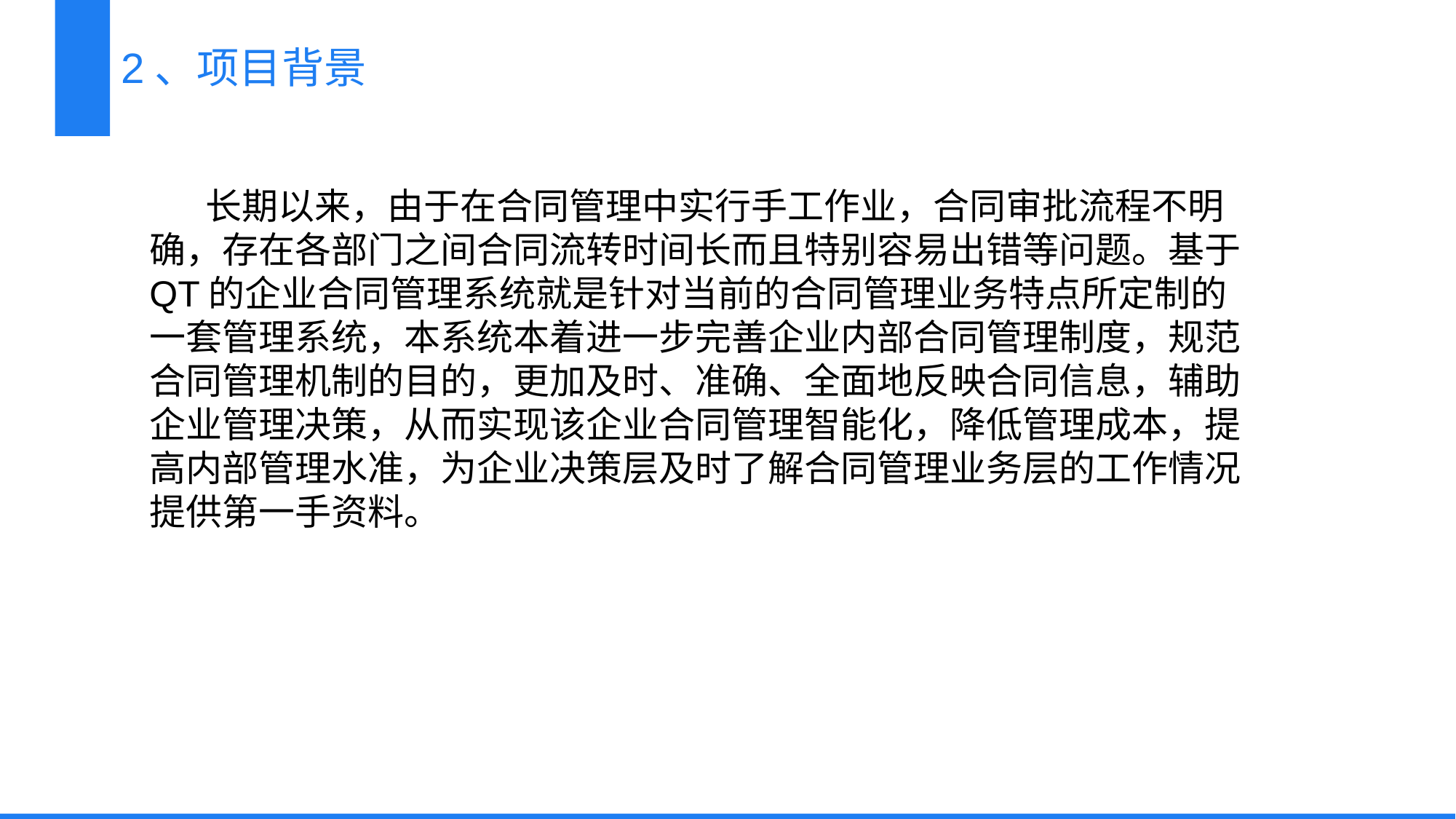

2、项目背景
       长期以来，由于在合同管理中实行手工作业，合同审批流程不明确，存在各部门之间合同流转时间长而且特别容易出错等问题。基于QT的企业合同管理系统就是针对当前的合同管理业务特点所定制的一套管理系统，本系统本着进一步完善企业内部合同管理制度，规范合同管理机制的目的，更加及时、准确、全面地反映合同信息，辅助企业管理决策，从而实现该企业合同管理智能化，降低管理成本，提高内部管理水准，为企业决策层及时了解合同管理业务层的工作情况提供第一手资料。